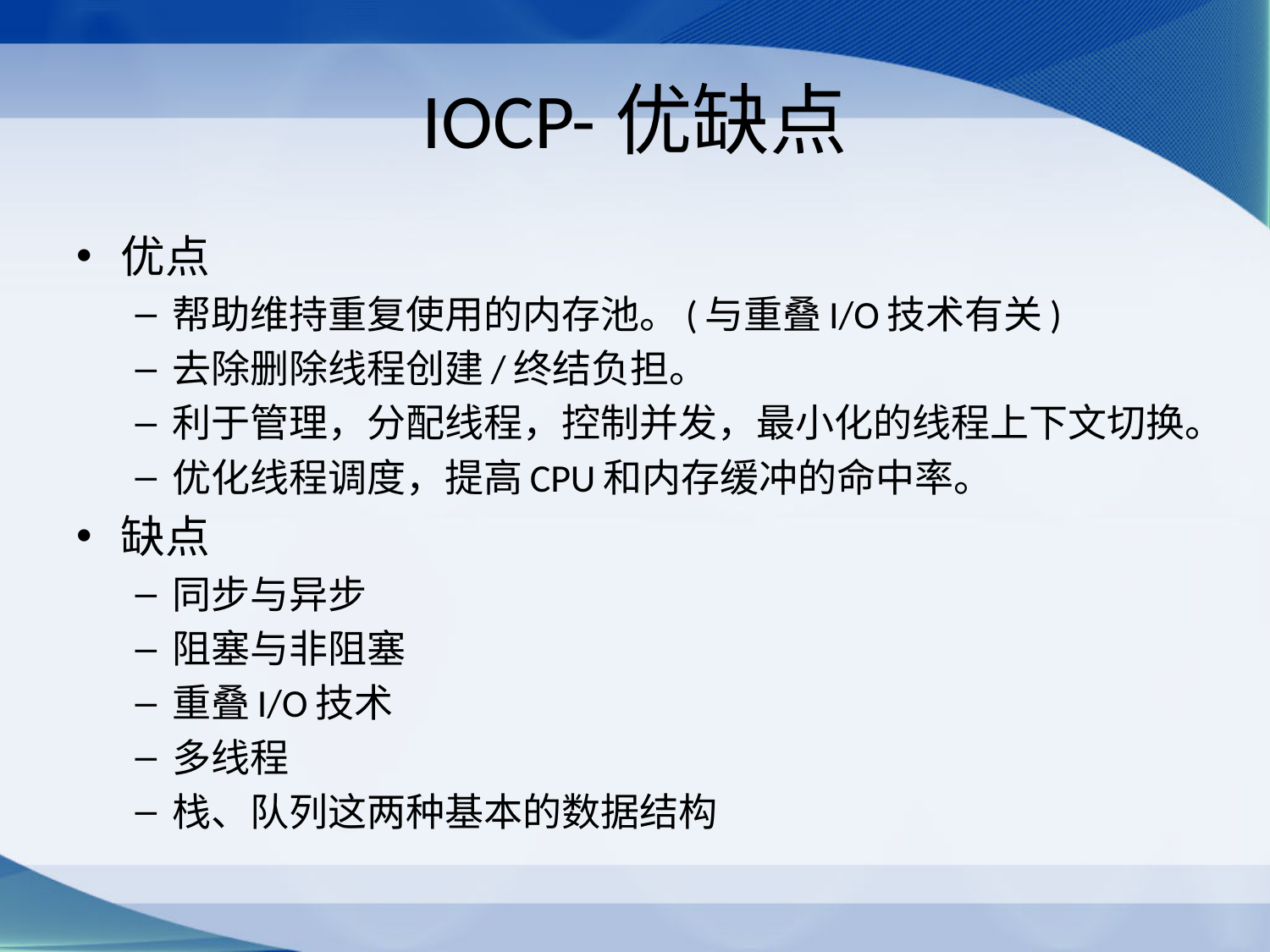

# IOCP-优缺点
优点
帮助维持重复使用的内存池。(与重叠I/O技术有关)
去除删除线程创建/终结负担。
利于管理，分配线程，控制并发，最小化的线程上下文切换。
优化线程调度，提高CPU和内存缓冲的命中率。
缺点
同步与异步
阻塞与非阻塞
重叠I/O技术
多线程
栈、队列这两种基本的数据结构